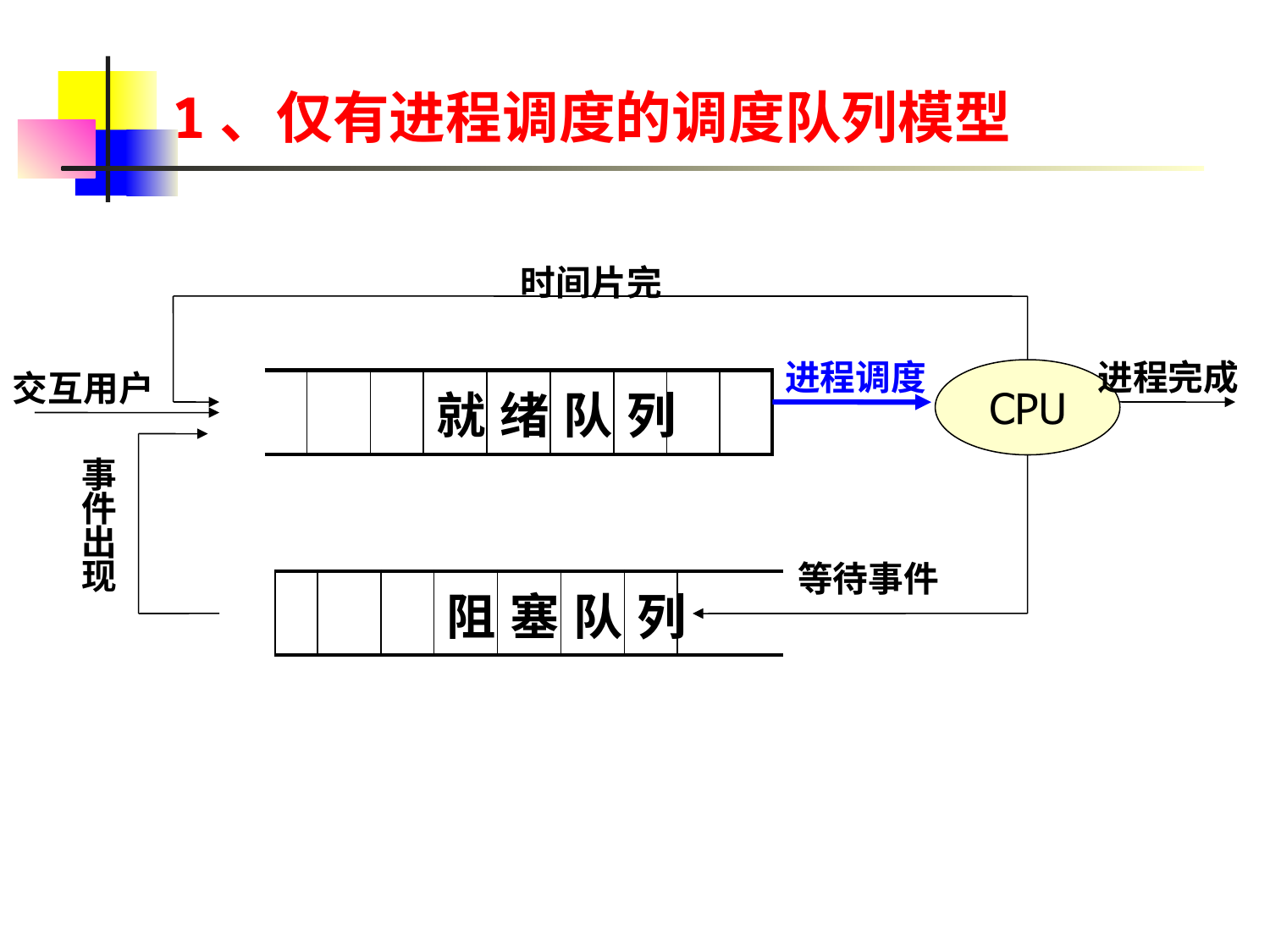

# 1、仅有进程调度的调度队列模型
时间片完

进程完成
交互用户
CPU

事
件
出
现

等待事件

进程调度
|  |  |  | 就 | 绪 | 队 | 列 |  |  |
| --- | --- | --- | --- | --- | --- | --- | --- | --- |

|  |  |  | 阻 | 塞 | 队 | 列 |  |  |
| --- | --- | --- | --- | --- | --- | --- | --- | --- |